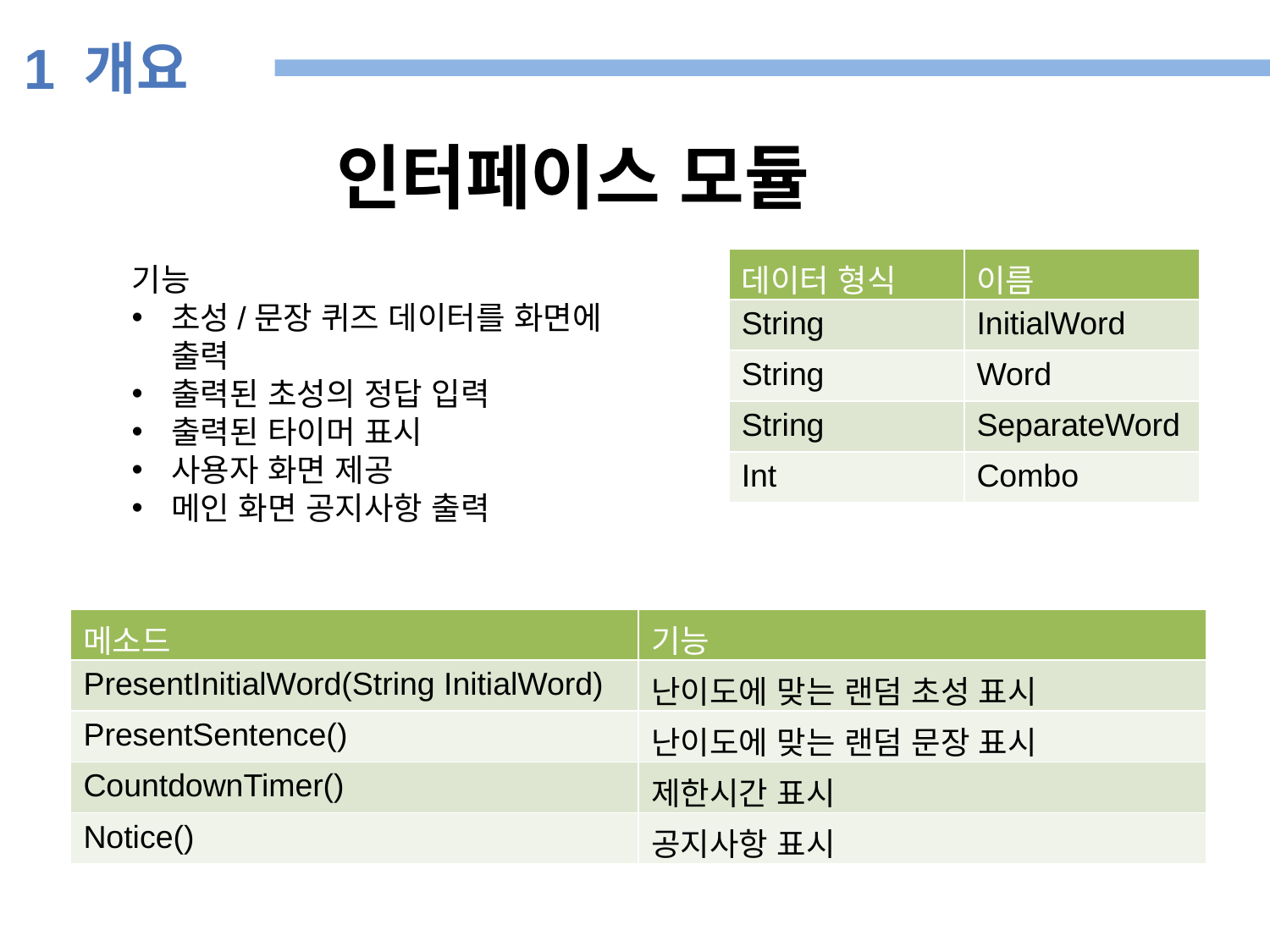

1 개요

인터페이스 모듈

| 데이터 형식 | 이름 |
| --- | --- |
| String | InitialWord |
| String | Word |
| String | SeparateWord |
| Int | Combo |
기능
초성/문장 퀴즈 데이터를 화면에 출력
출력된 초성의 정답 입력
출력된 타이머 표시
사용자 화면 제공
메인 화면 공지사항 출력
| 메소드 | 기능 |
| --- | --- |
| PresentInitialWord(String InitialWord) | 난이도에 맞는 랜덤 초성 표시 |
| PresentSentence() | 난이도에 맞는 랜덤 문장 표시 |
| CountdownTimer() | 제한시간 표시 |
| Notice() | 공지사항 표시 |